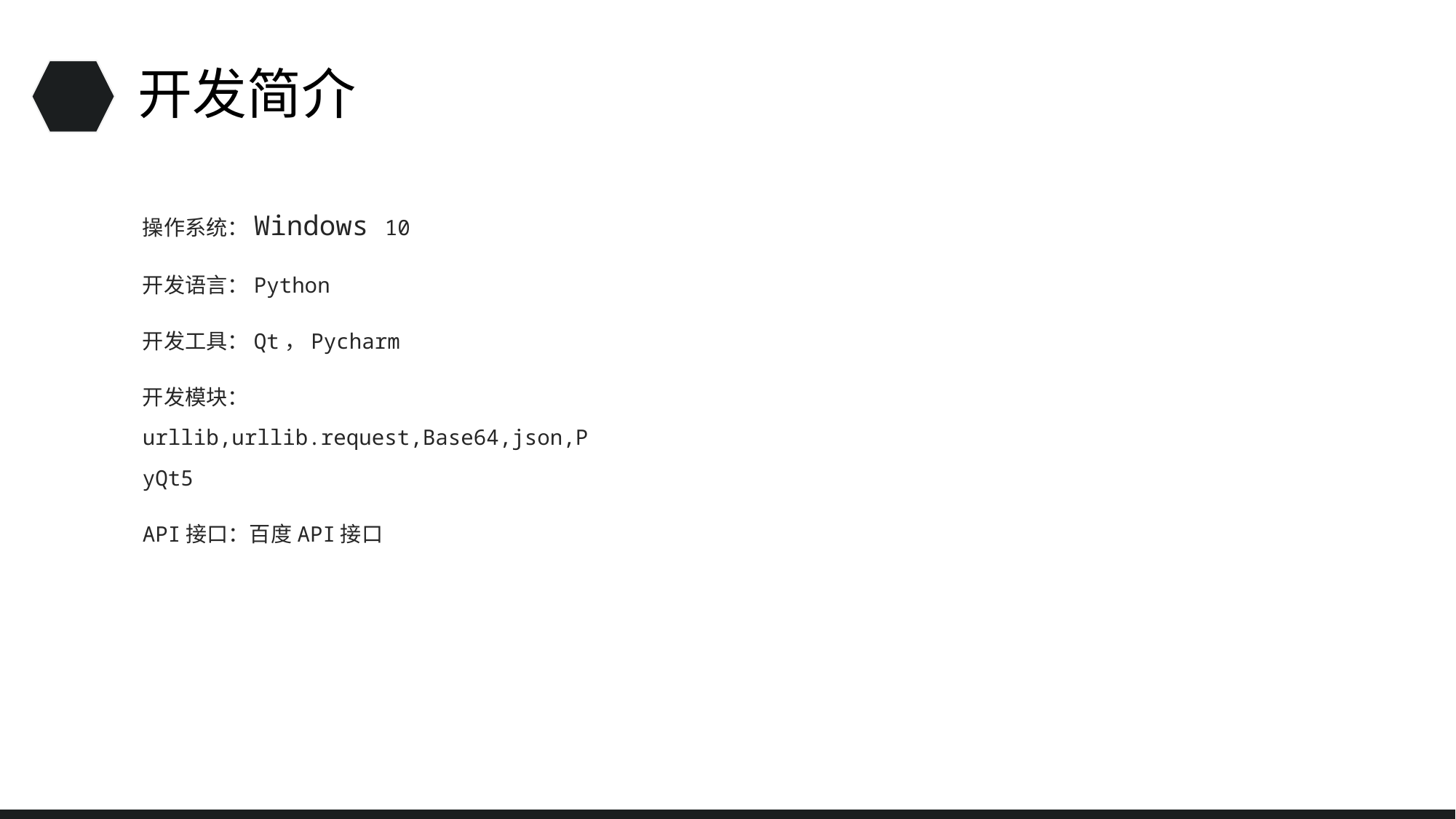

开发简介
操作系统：Windows 10
开发语言：Python
开发工具：Qt，Pycharm
开发模块：urllib,urllib.request,Base64,json,PyQt5
API接口：百度API接口